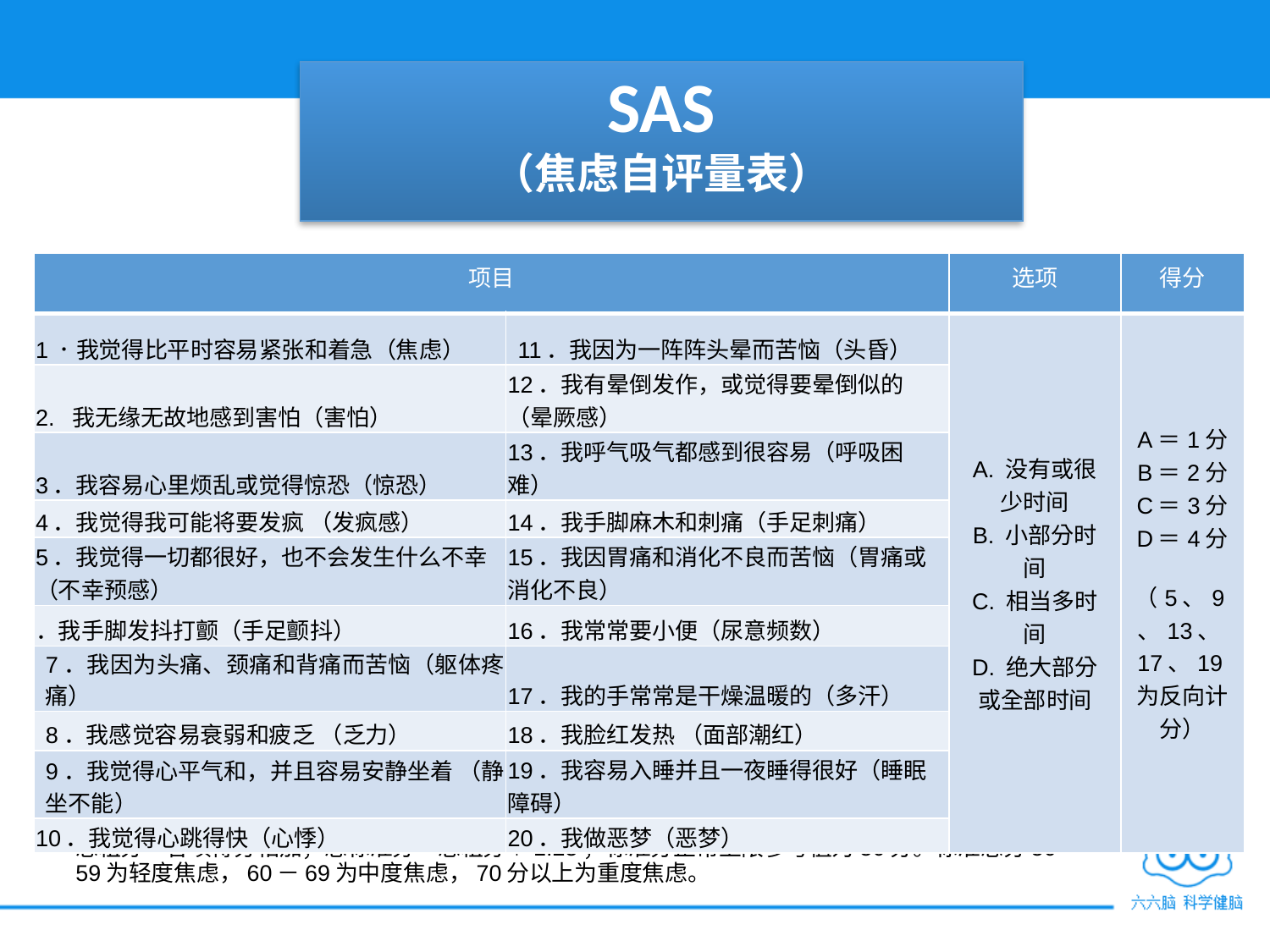

# SAS （焦虑自评量表）
| 项目 |  | 选项 | 得分 |
| --- | --- | --- | --- |
| 1．我觉得比平时容易紧张和着急（焦虑） | 11．我因为一阵阵头晕而苦恼（头昏） | A. 没有或很少时间 B. 小部分时间 C. 相当多时间 D. 绝大部分或全部时间 | A＝1分 B＝2分 C＝3分 D＝4分 （5、9、13、17、19为反向计分） |
| 2. 我无缘无故地感到害怕（害怕） | 12．我有晕倒发作，或觉得要晕倒似的（晕厥感） |  |  |
| 3．我容易心里烦乱或觉得惊恐（惊恐） | 13．我呼气吸气都感到很容易（呼吸困难） |  |  |
| 4．我觉得我可能将要发疯 （发疯感） | 14．我手脚麻木和刺痛（手足刺痛） |  |  |
| 5．我觉得一切都很好，也不会发生什么不幸（不幸预感） | 15．我因胃痛和消化不良而苦恼（胃痛或消化不良） |  |  |
| ．我手脚发抖打颤（手足颤抖） | 16．我常常要小便（尿意频数） |  |  |
| 7．我因为头痛、颈痛和背痛而苦恼（躯体疼痛） | 17．我的手常常是干燥温暖的（多汗） |  |  |
| 8．我感觉容易衰弱和疲乏 （乏力） | 18．我脸红发热 （面部潮红） |  |  |
| 9．我觉得心平气和，并且容易安静坐着 （静坐不能） | 19．我容易入睡并且一夜睡得很好（睡眠障碍） |  |  |
| 10．我觉得心跳得快（心悸） | 20．我做恶梦（恶梦） |  |  |

总粗分＝各项得分相加；总标准分＝总粗分＊1.25；标准分正常上限参考值为50分。标准总分50－59为轻度焦虑，60－69为中度焦虑，70分以上为重度焦虑。